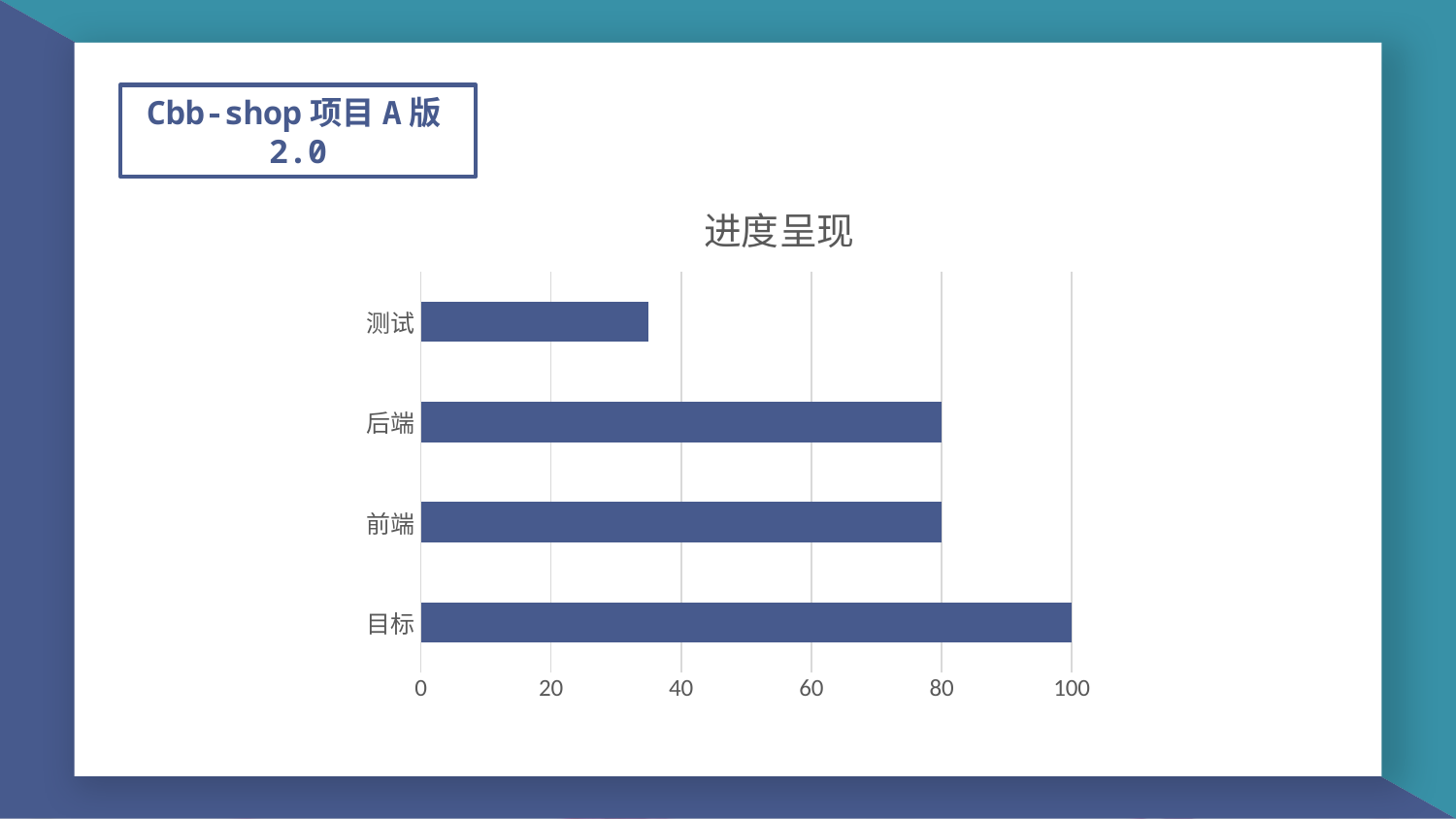

Cbb-shop项目A版2.0

### Chart: 进度呈现

| Category | 系列 1 | 列1 | 列2 |
|---|---|---|---|
| 目标 | 100.0 | None | None |
| 前端 | 80.0 | None | None |
| 后端 | 80.0 | None | None |
| 测试 | 35.0 | None | None |